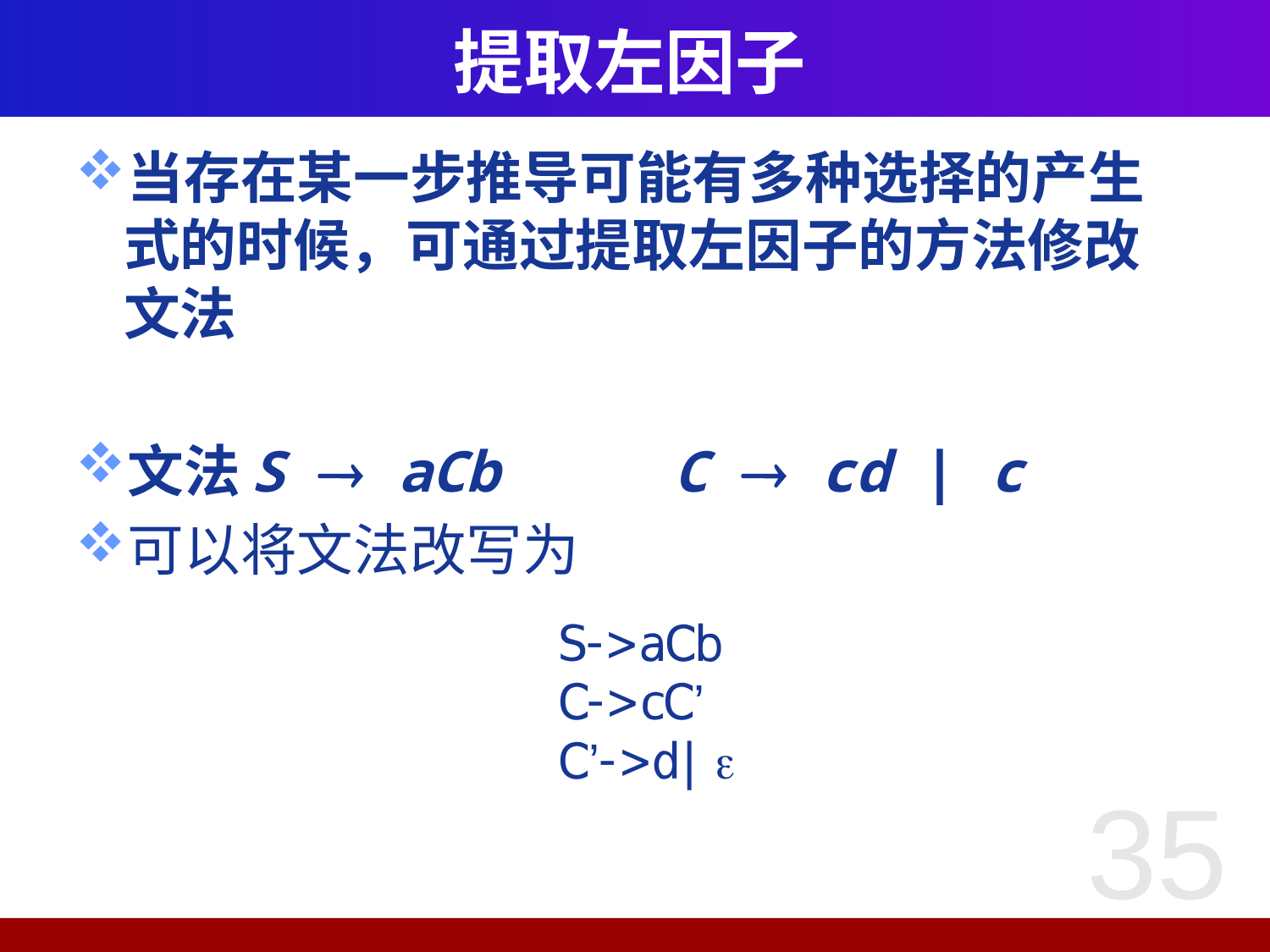

# 提取左因子
当存在某一步推导可能有多种选择的产生式的时候，可通过提取左因子的方法修改文法

文法	S → aCb	     C → cd | c
可以将文法改写为
S->aCb
C->cC’
C’->d| ε
35